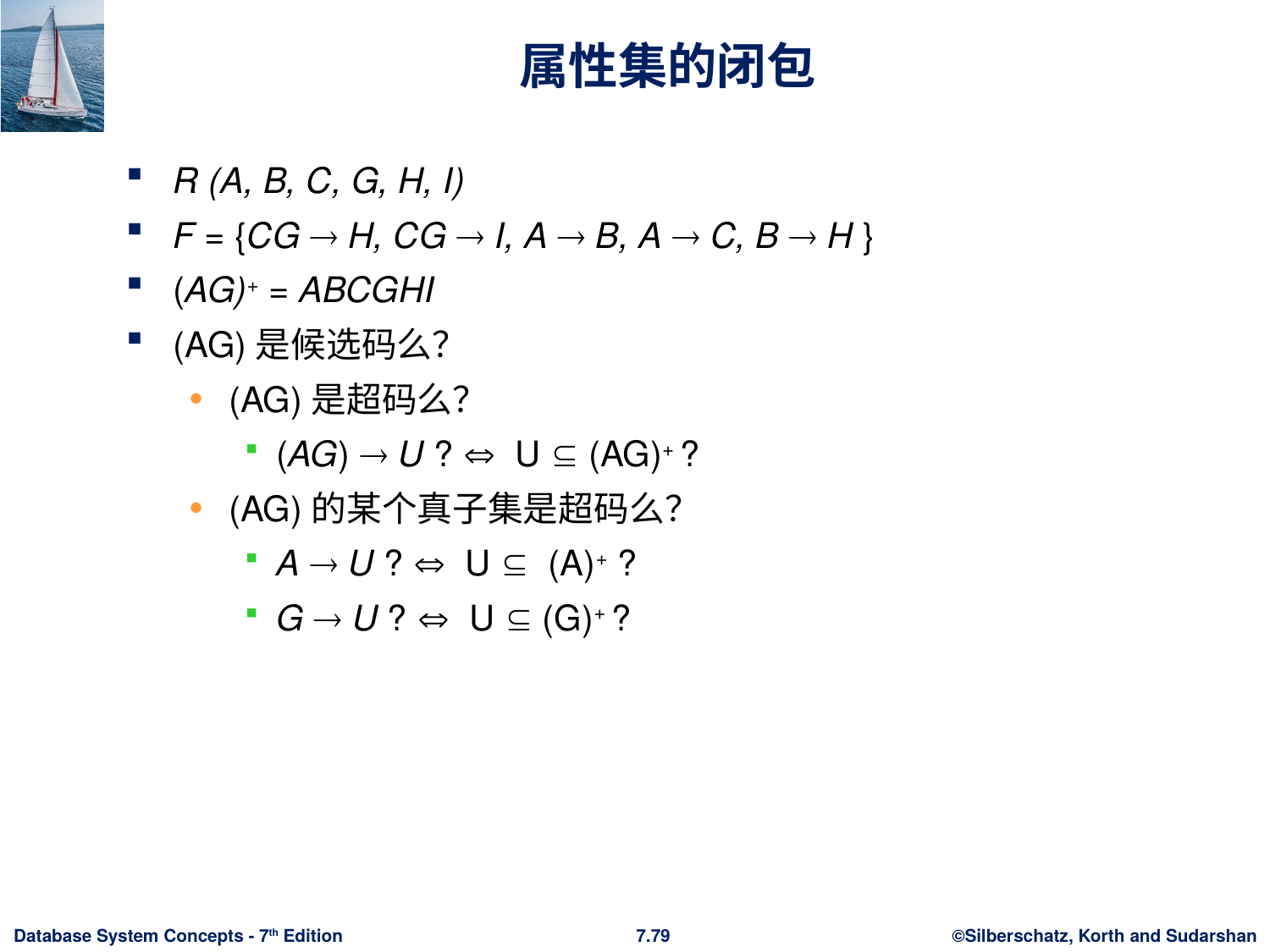

# 属性集的闭包
R (A, B, C, G, H, I)
F = {CG → H, CG → I, A → B, A → C, B → H }
(AG)+ = ABCGHI
(AG)是候选码么？
(AG)是超码么？
(AG) → U ? ⇔  U ⊆ (AG)+ ?
(AG)的某个真子集是超码么？
A → U ? ⇔  U ⊆  (A)+ ?
G → U ? ⇔  U ⊆ (G)+ ?